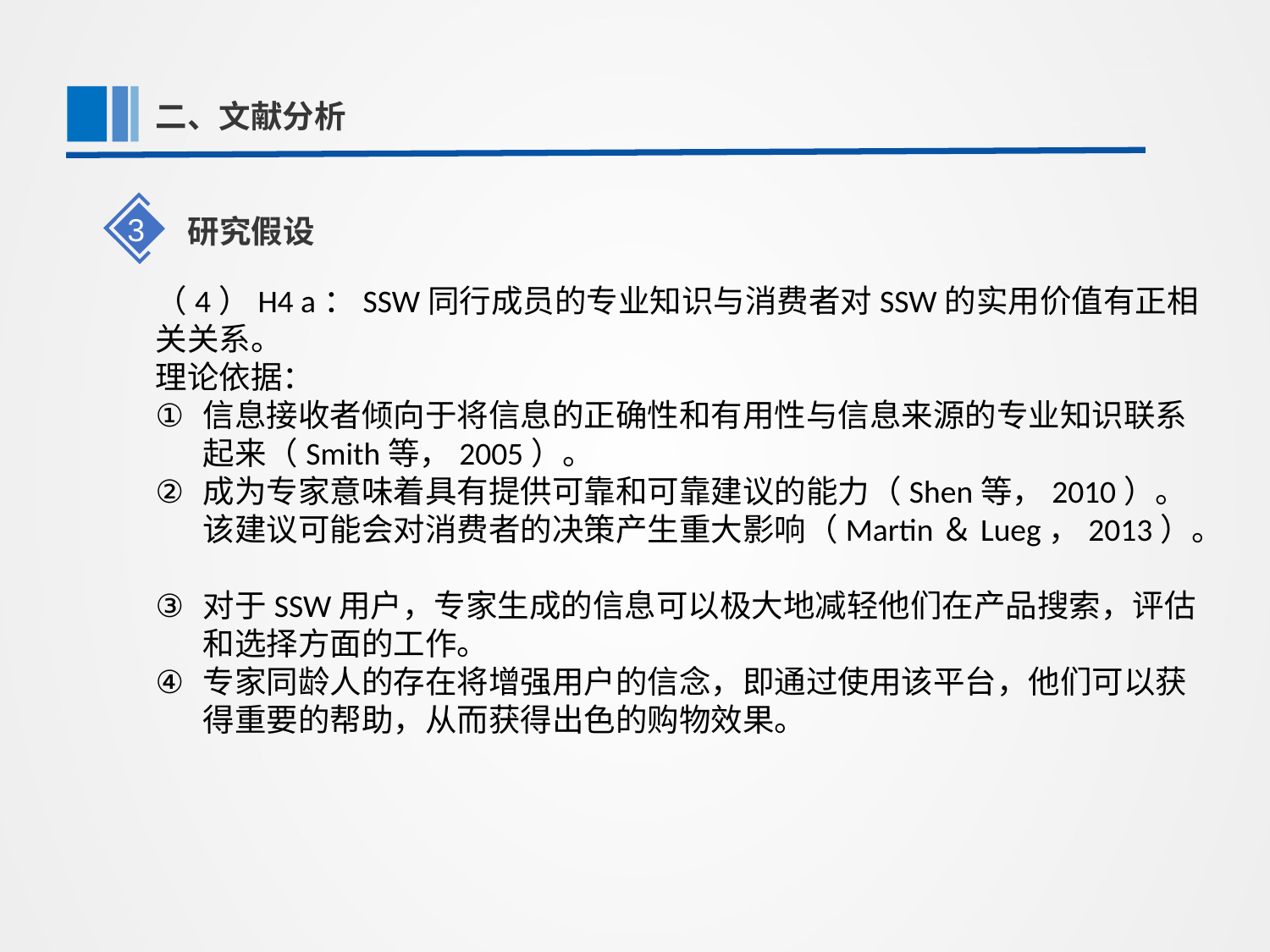

第一部分

二、文献分析

3
研究假设
（4）H4 a：SSW同行成员的专业知识与消费者对SSW的实用价值有正相关关系。
理论依据：
信息接收者倾向于将信息的正确性和有用性与信息来源的专业知识联系起来（Smith等，2005）。
成为专家意味着具有提供可靠和可靠建议的能力（Shen等，2010）。 该建议可能会对消费者的决策产生重大影响（Martin＆Lueg，2013）。
对于SSW用户，专家生成的信息可以极大地减轻他们在产品搜索，评估和选择方面的工作。
专家同龄人的存在将增强用户的信念，即通过使用该平台，他们可以获得重要的帮助，从而获得出色的购物效果。